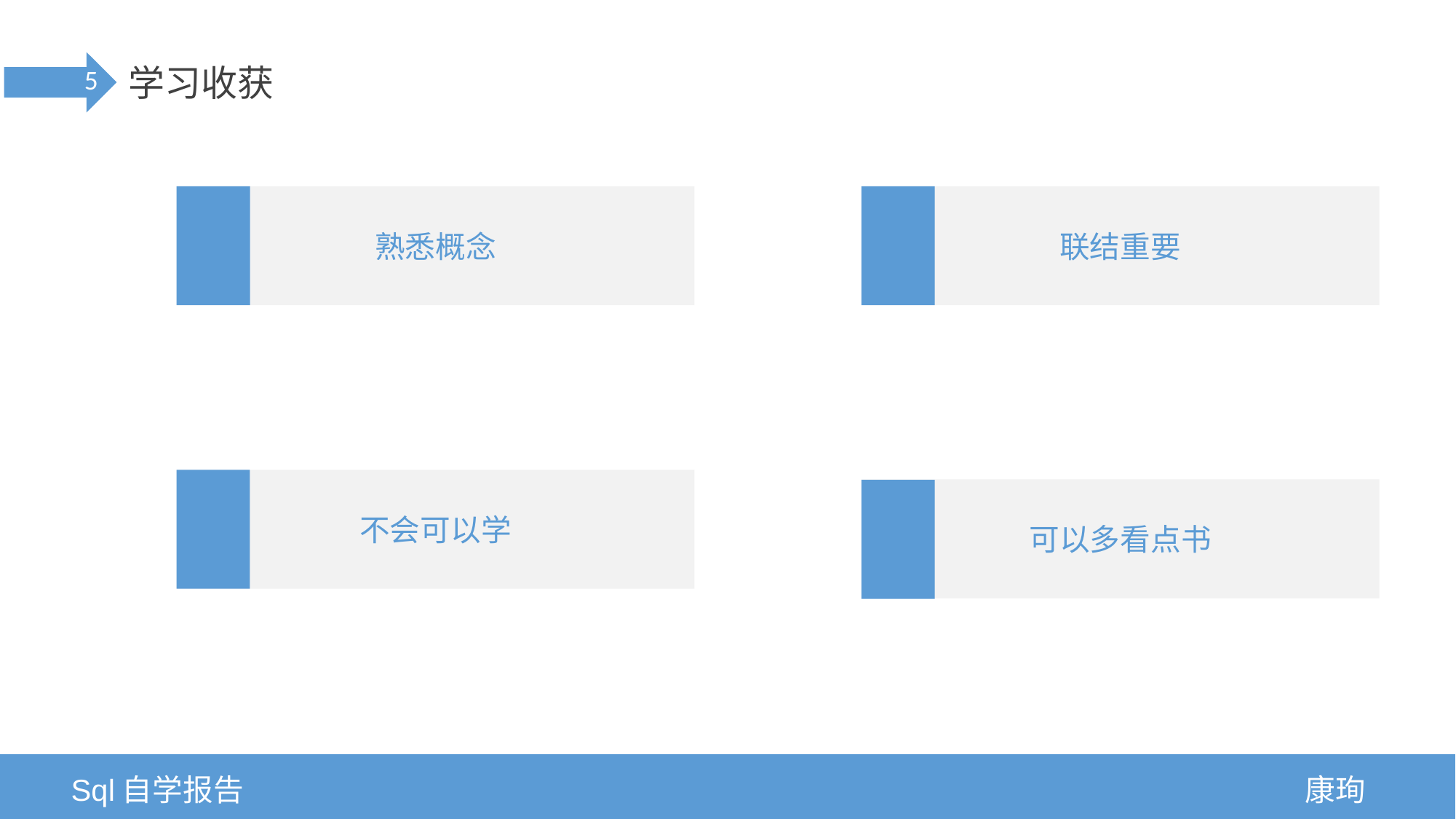

学习收获
5
熟悉概念

联结重要

不会可以学
可以多看点书

Sql自学报告
康珣